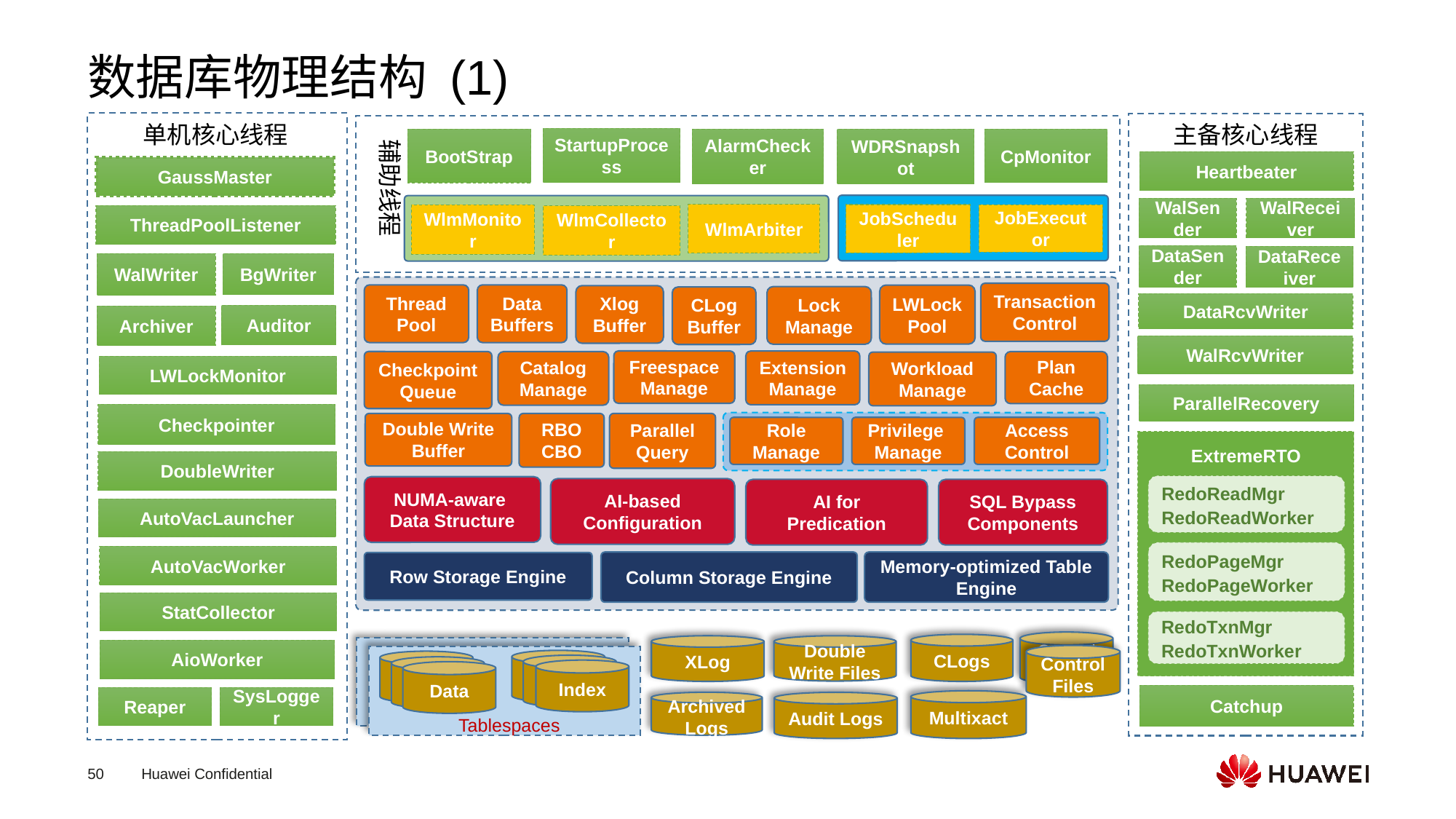

# 数据库物理结构 (1)

单机核心线程
GaussMaster
ThreadPoolListener
WalWriter
BgWriter
Auditor
Archiver
LWLockMonitor
Checkpointer
DoubleWriter
AutoVacLauncher
AutoVacWorker
StatCollector
AioWorker
Reaper
SysLogger

主备核心线程
Heartbeater
WalSender
WalReceiver
DataSender
DataReceiver
DataRcvWriter
WalRcvWriter
ParallelRecovery

Catchup
ExtremeRTO
RedoReadMgr
RedoReadWorker
RedoPageMgr
RedoPageWorker
RedoTxnMgr
RedoTxnWorker

StartupProcess
AlarmChecker
辅助线程
BootStrap
WDRSnapshot
CpMonitor

JobScheduler
JobExecutor

WlmArbiter
WlmMonitor
WlmCollector

Transaction
Control
Thread
Pool
Data Buffers
LWLock
Pool
Xlog Buffer
Lock
Manage
CLog Buffer
Freespace
Manage
Extension
Manage
Checkpoint
Queue
Plan Cache
Catalog
Manage
Workload
Manage
Double Write
Buffer
RBO
CBO
Parallel
Query
NUMA-aware
Data Structure
AI-based
Configuration
AI for
Predication
SQL Bypass
Components
Memory-optimized Table Engine
Column Storage Engine
Row Storage Engine

Role
Manage
Privilege
Manage
Access
Control
Control Files
CLogs
XLog
Double Write Files

Data
Data
Index
Data
Data
Data
Tablespaces
Control Files
Multixact
Archived
Logs
Audit Logs